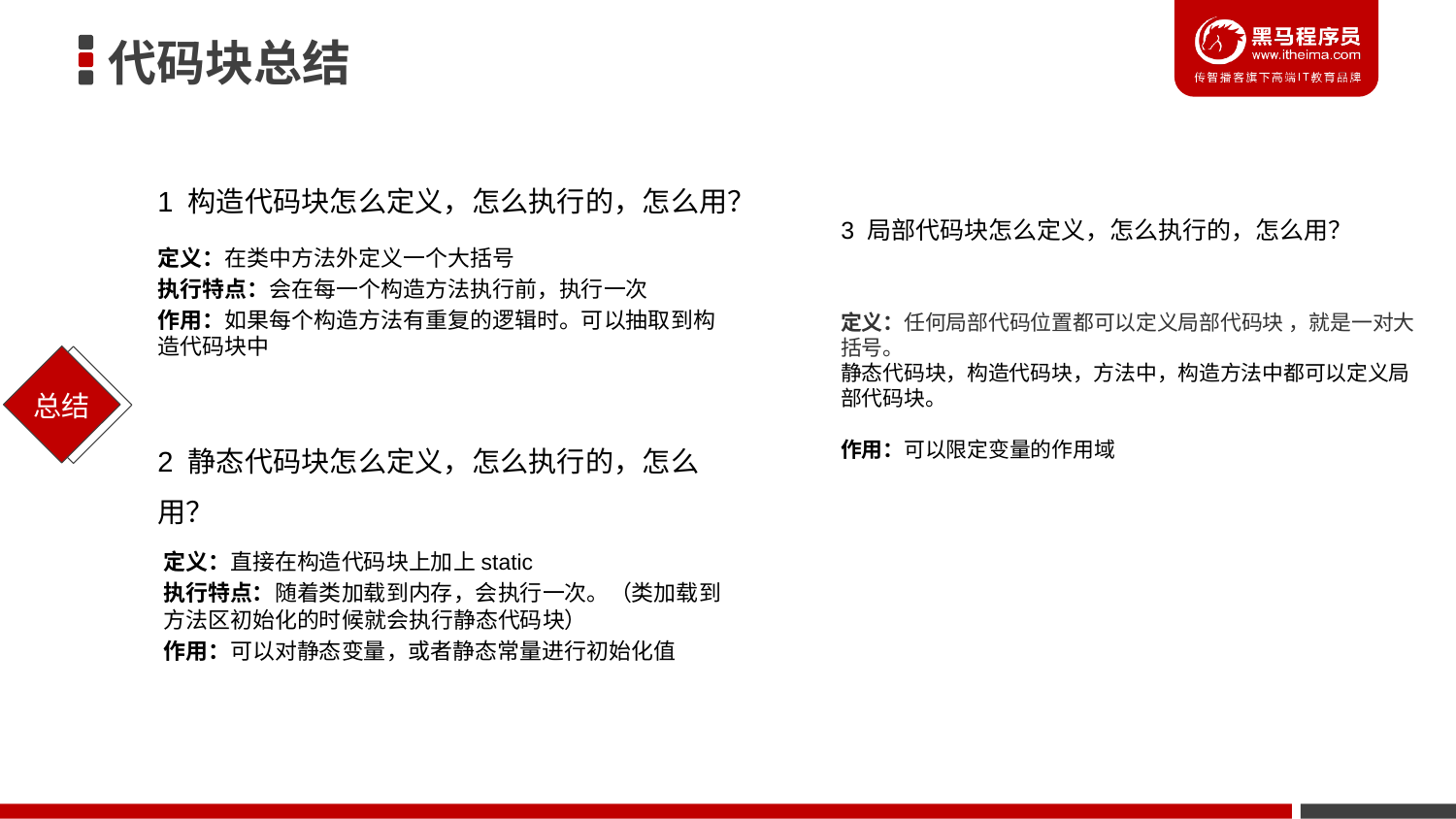

# 代码块总结
1 构造代码块怎么定义，怎么执行的，怎么用？
3 局部代码块怎么定义，怎么执行的，怎么用？

定义：在类中方法外定义一个大括号
执行特点：会在每一个构造方法执行前，执行一次
作用：如果每个构造方法有重复的逻辑时。可以抽取到构造代码块中

定义：任何局部代码位置都可以定义局部代码块 ，就是一对大括号。
静态代码块，构造代码块，方法中，构造方法中都可以定义局部代码块。

作用：可以限定变量的作用域

2 静态代码块怎么定义，怎么执行的，怎么用？

定义：直接在构造代码块上加上static
执行特点：随着类加载到内存，会执行一次。（类加载到方法区初始化的时候就会执行静态代码块）
作用：可以对静态变量，或者静态常量进行初始化值